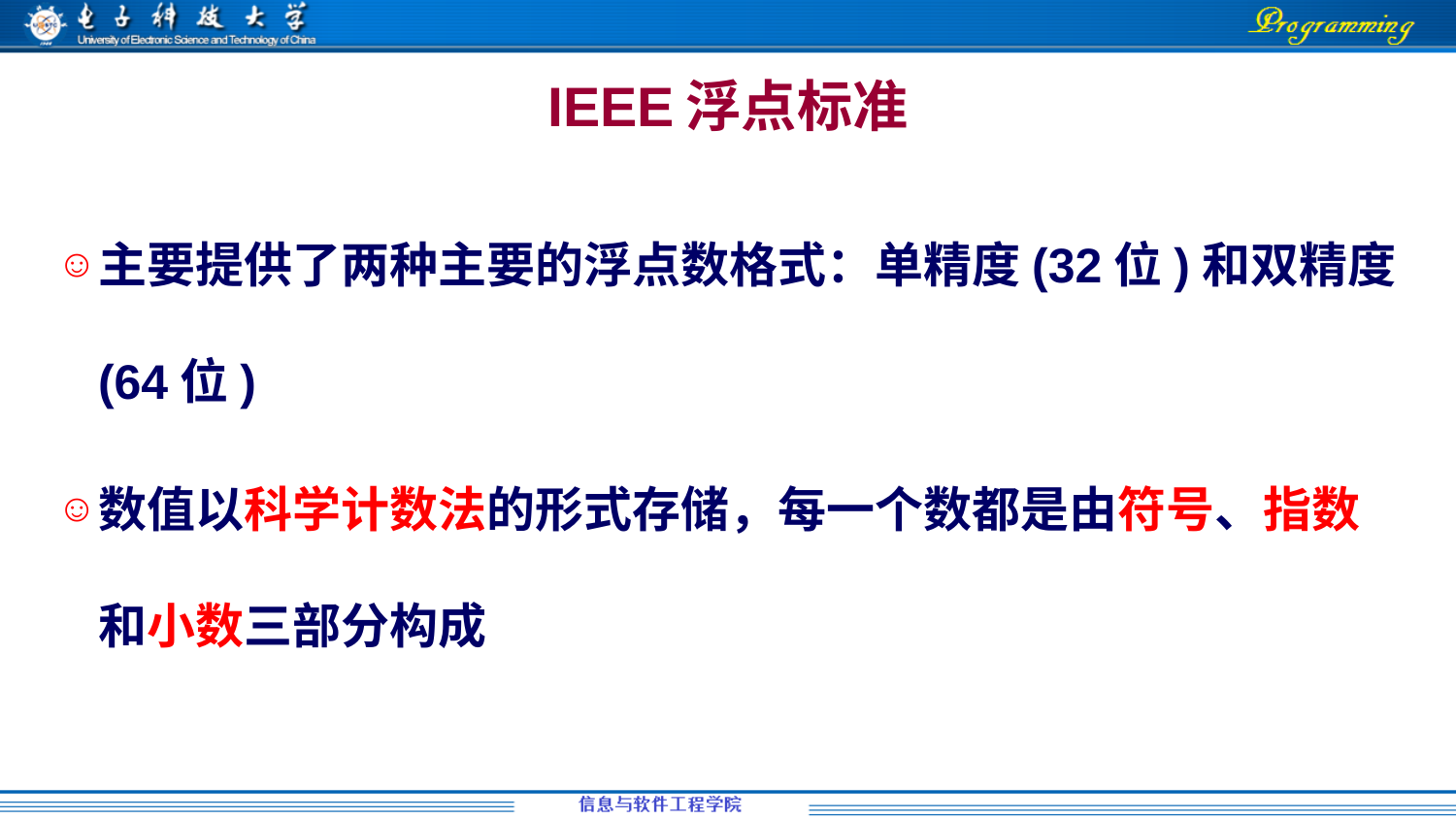

# IEEE浮点标准
主要提供了两种主要的浮点数格式：单精度(32位)和双精度(64位)
数值以科学计数法的形式存储，每一个数都是由符号、指数和小数三部分构成